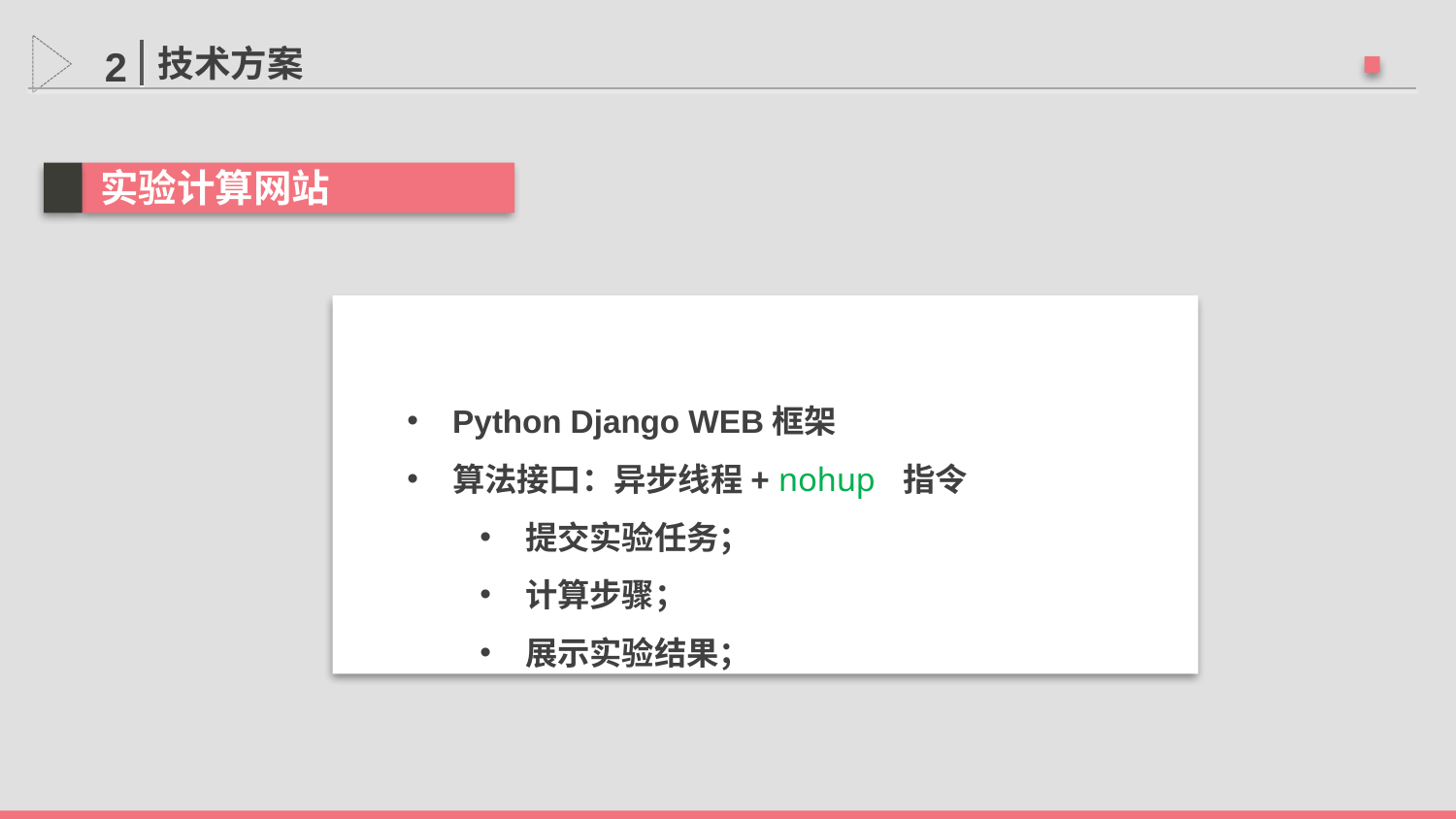

·

技术方案
2

实验计算网站

Python Django WEB框架
算法接口：异步线程+ nohup 指令
提交实验任务；
计算步骤；
展示实验结果；